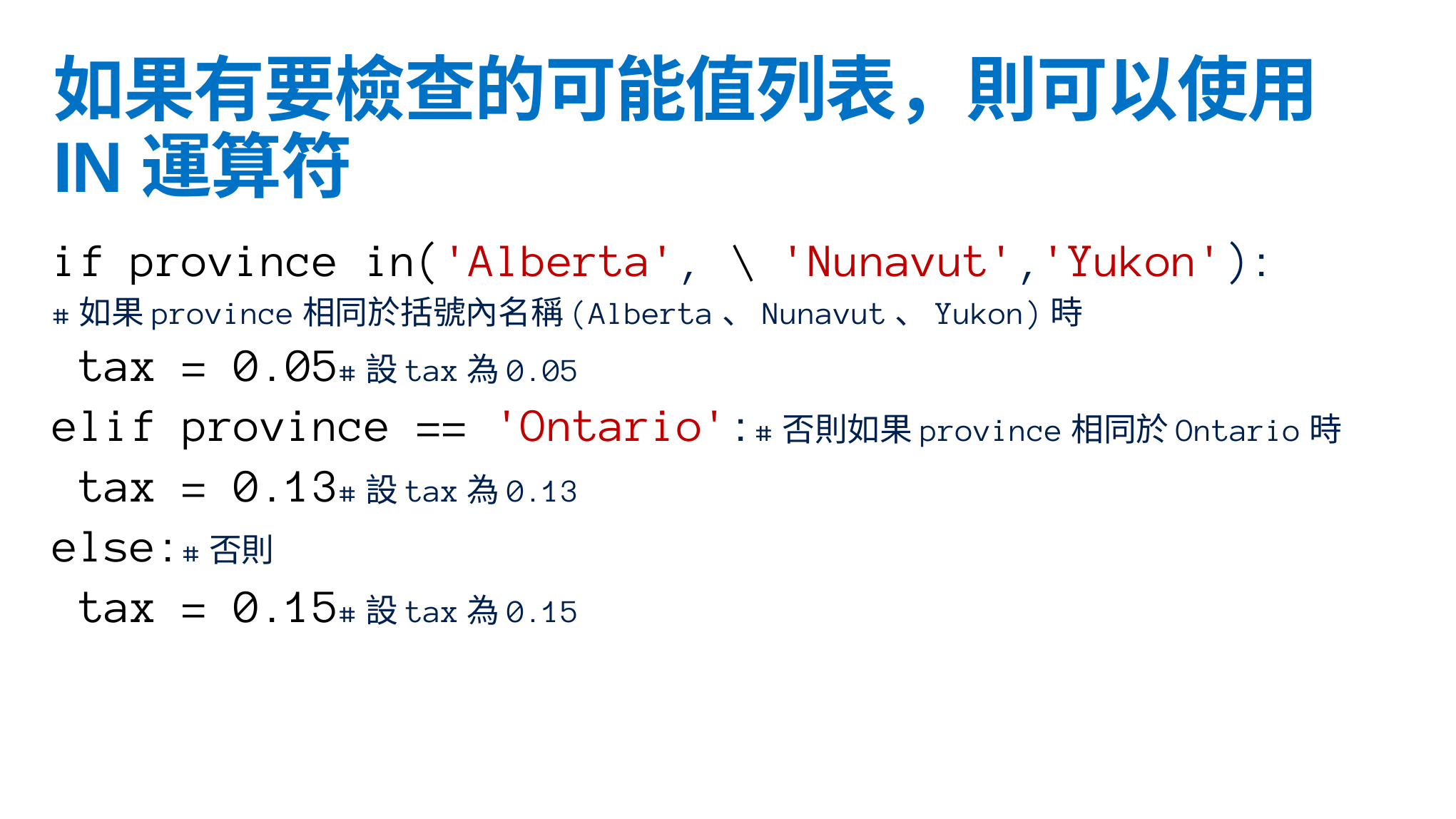

如果有要檢查的可能值列表，則可以使用IN運算符
if province in('Alberta', \ 'Nunavut','Yukon'):
#如果province相同於括號內名稱(Alberta、Nunavut、Yukon)時
 tax = 0.05#設tax為0.05
elif province == 'Ontario':#否則如果province相同於Ontario時
 tax = 0.13#設tax為0.13
else:#否則
 tax = 0.15#設tax為0.15